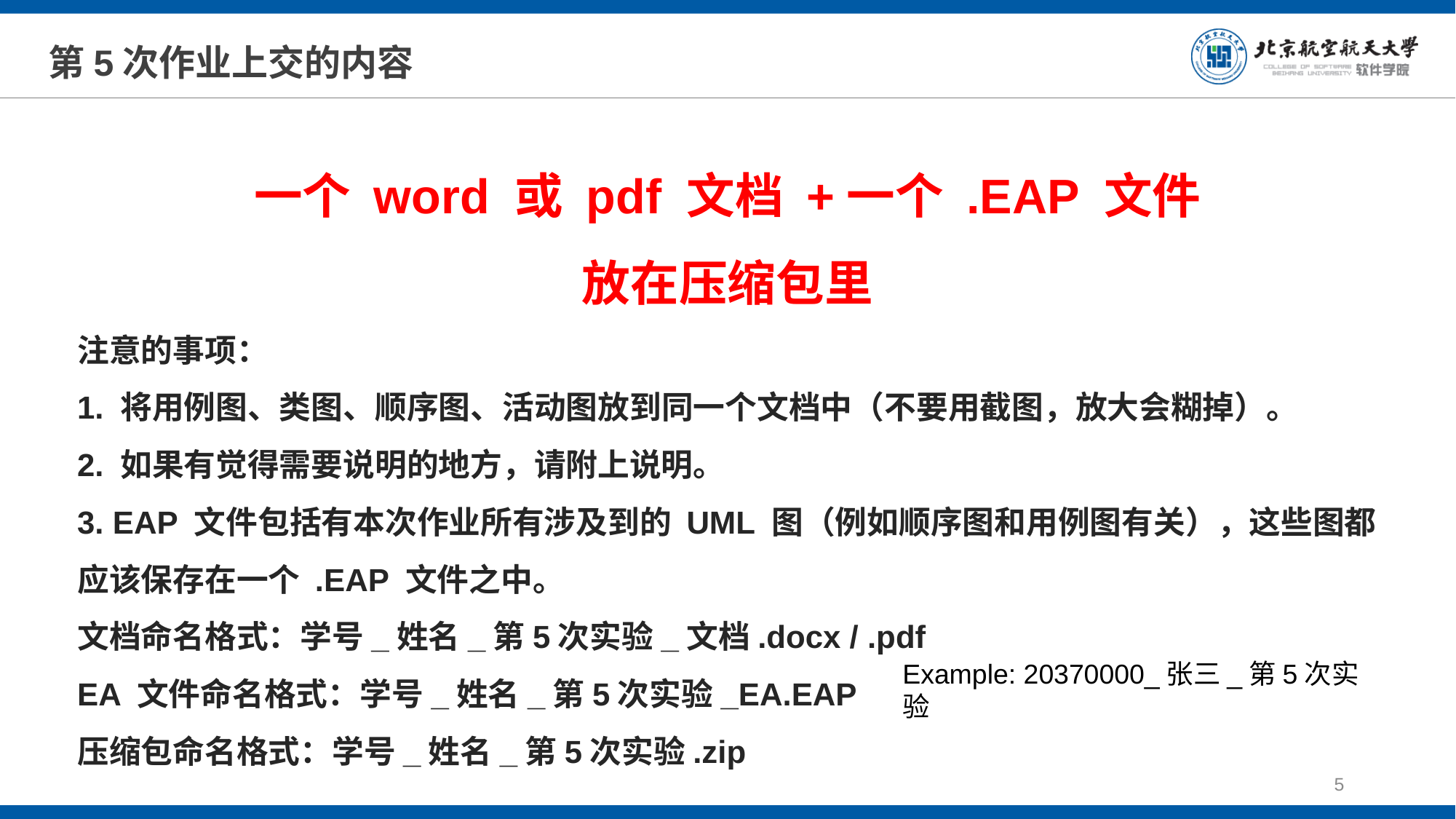

# 第5次作业上交的内容
一个 word 或 pdf 文档 +一个 .EAP 文件
放在压缩包里
注意的事项：
1. 将用例图、类图、顺序图、活动图放到同一个文档中（不要用截图，放大会糊掉）。
2. 如果有觉得需要说明的地方，请附上说明。
3. EAP 文件包括有本次作业所有涉及到的 UML 图（例如顺序图和用例图有关），这些图都应该保存在一个 .EAP 文件之中。
文档命名格式：学号_姓名_第5次实验_文档.docx / .pdf
EA 文件命名格式：学号_姓名_第5次实验_EA.EAP
压缩包命名格式：学号_姓名_第5次实验.zip
Example: 20370000_张三_第5次实验
5